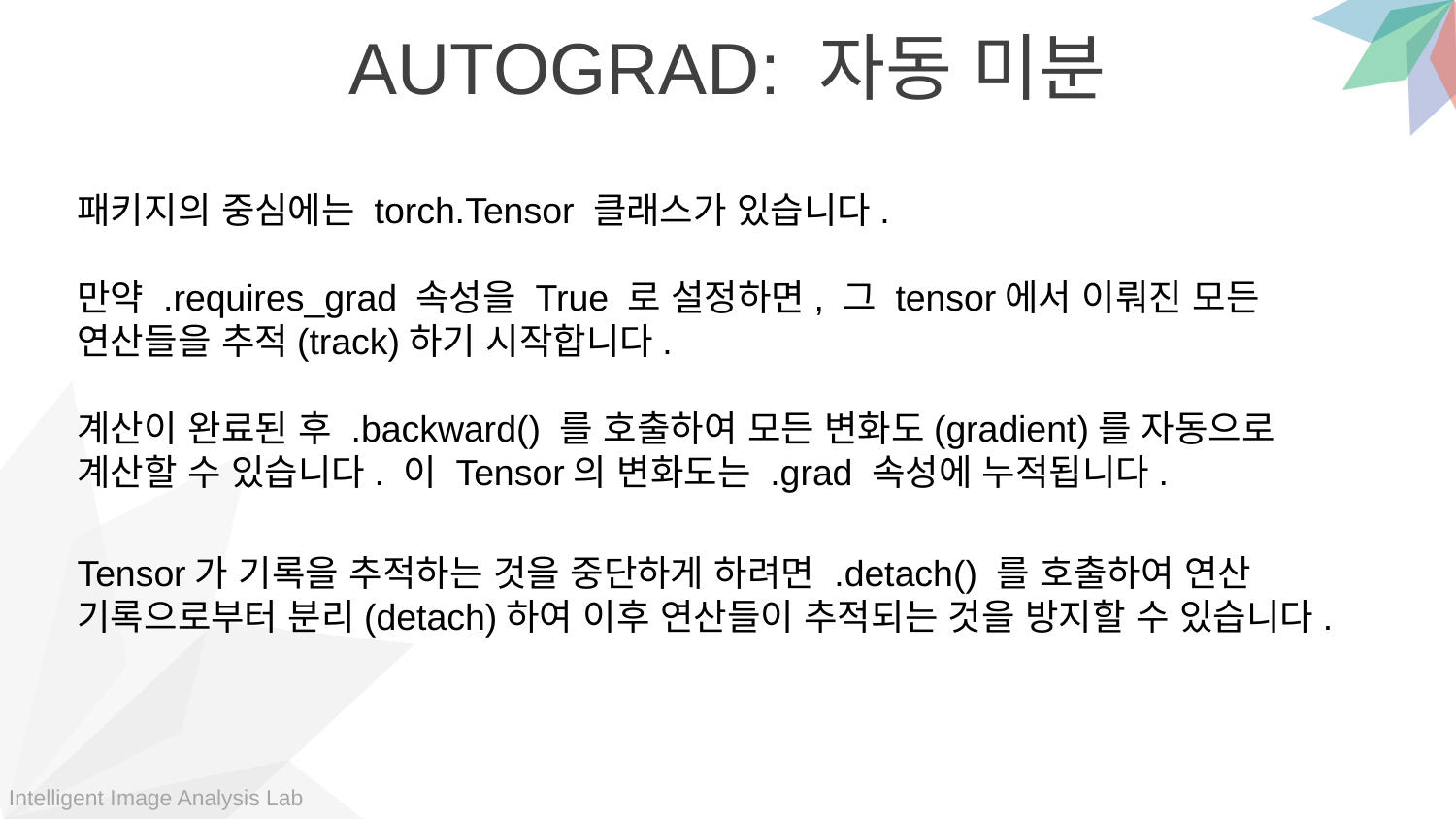

AUTOGRAD: 자동 미분
패키지의 중심에는 torch.Tensor 클래스가 있습니다.

만약 .requires_grad 속성을 True 로 설정하면, 그 tensor에서 이뤄진 모든 연산들을 추적(track)하기 시작합니다.

계산이 완료된 후 .backward() 를 호출하여 모든 변화도(gradient)를 자동으로 계산할 수 있습니다. 이 Tensor의 변화도는 .grad 속성에 누적됩니다.
Tensor가 기록을 추적하는 것을 중단하게 하려면 .detach() 를 호출하여 연산 기록으로부터 분리(detach)하여 이후 연산들이 추적되는 것을 방지할 수 있습니다.